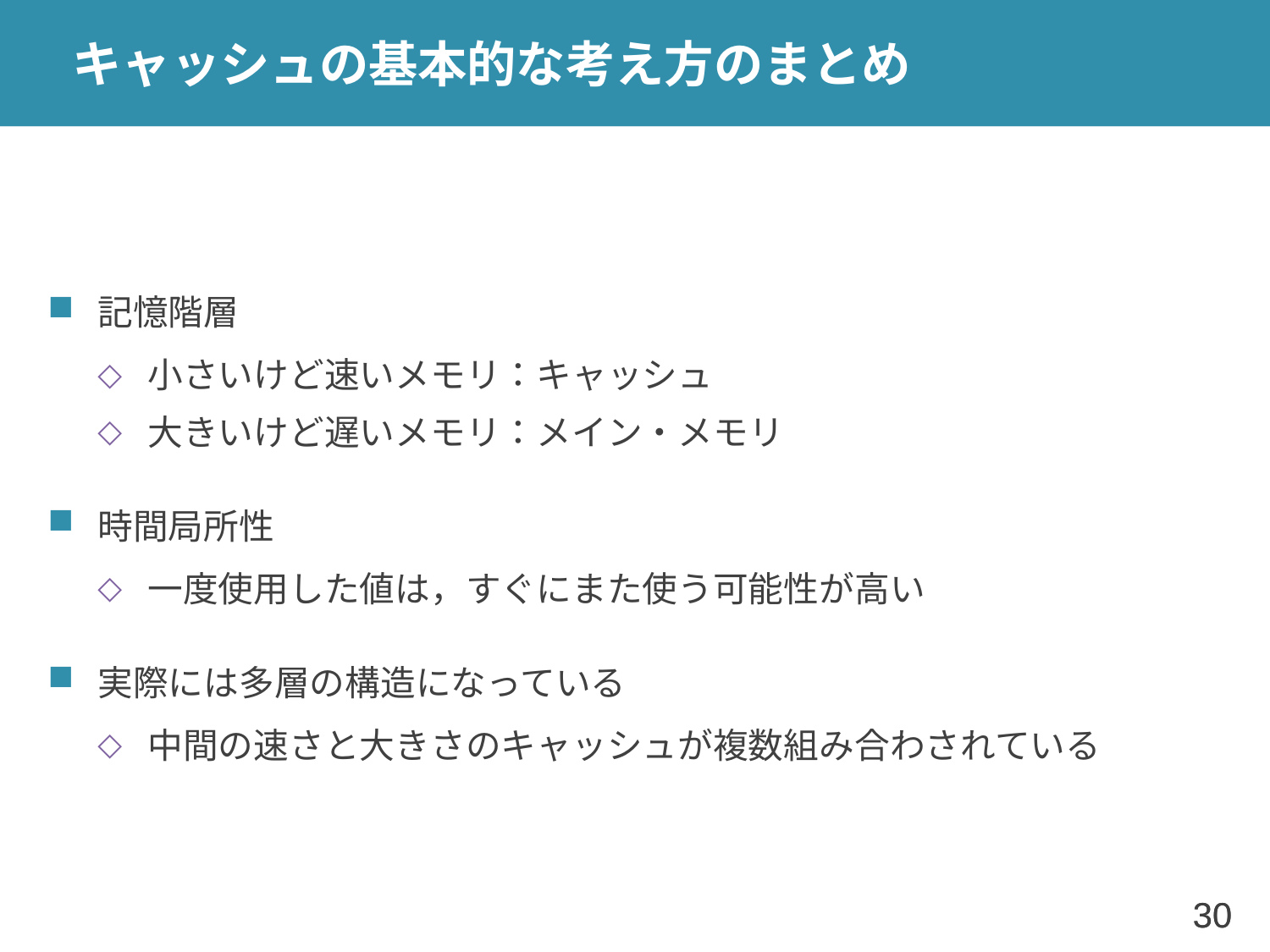

# キャッシュの基本的な考え方のまとめ
記憶階層
小さいけど速いメモリ：キャッシュ
大きいけど遅いメモリ：メイン・メモリ
時間局所性
一度使用した値は，すぐにまた使う可能性が高い
実際には多層の構造になっている
中間の速さと大きさのキャッシュが複数組み合わされている